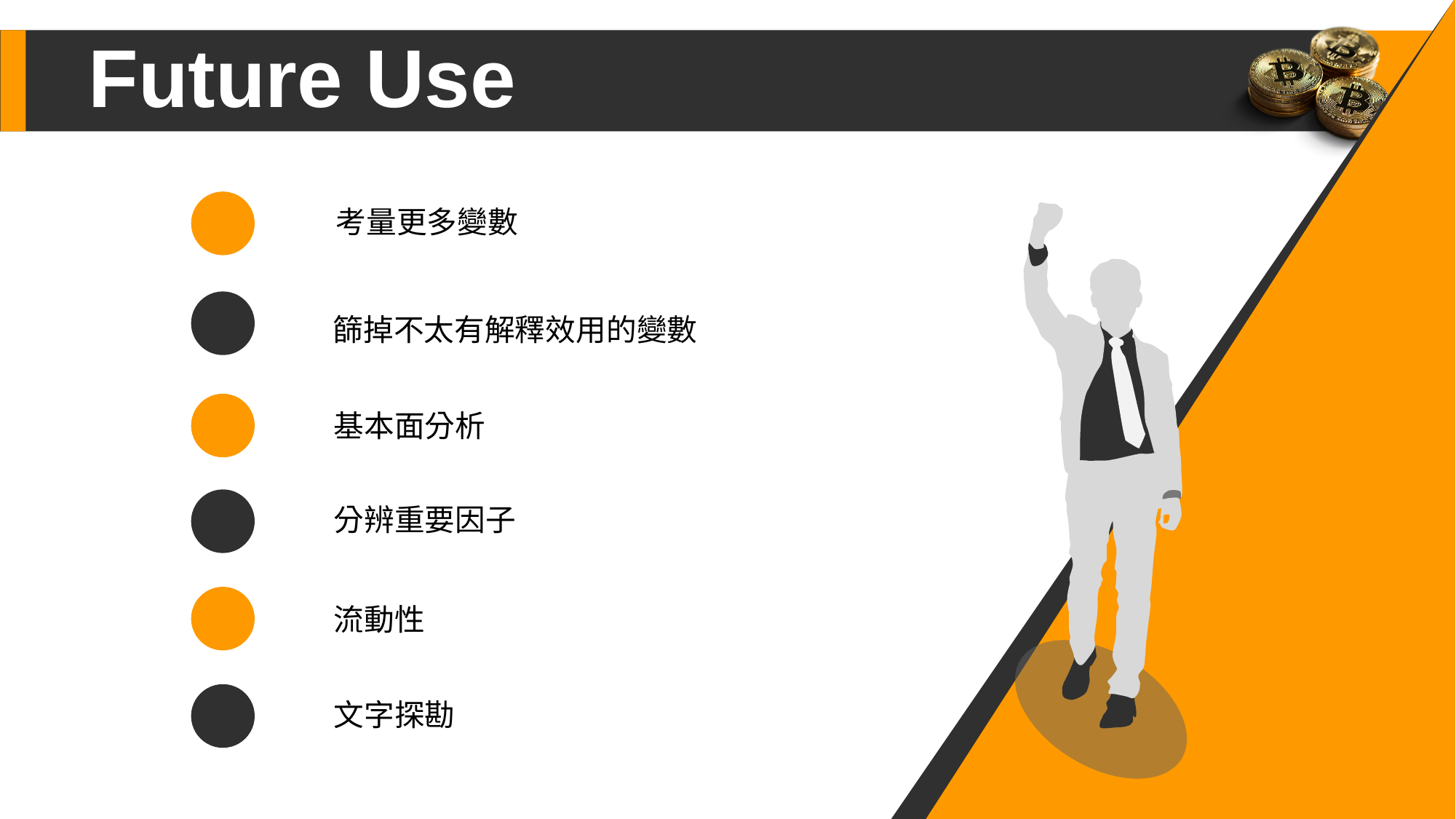

Future Use

考量更多變數

篩掉不太有解釋效用的變數

基本面分析

分辨重要因子

流動性

文字探勘
42